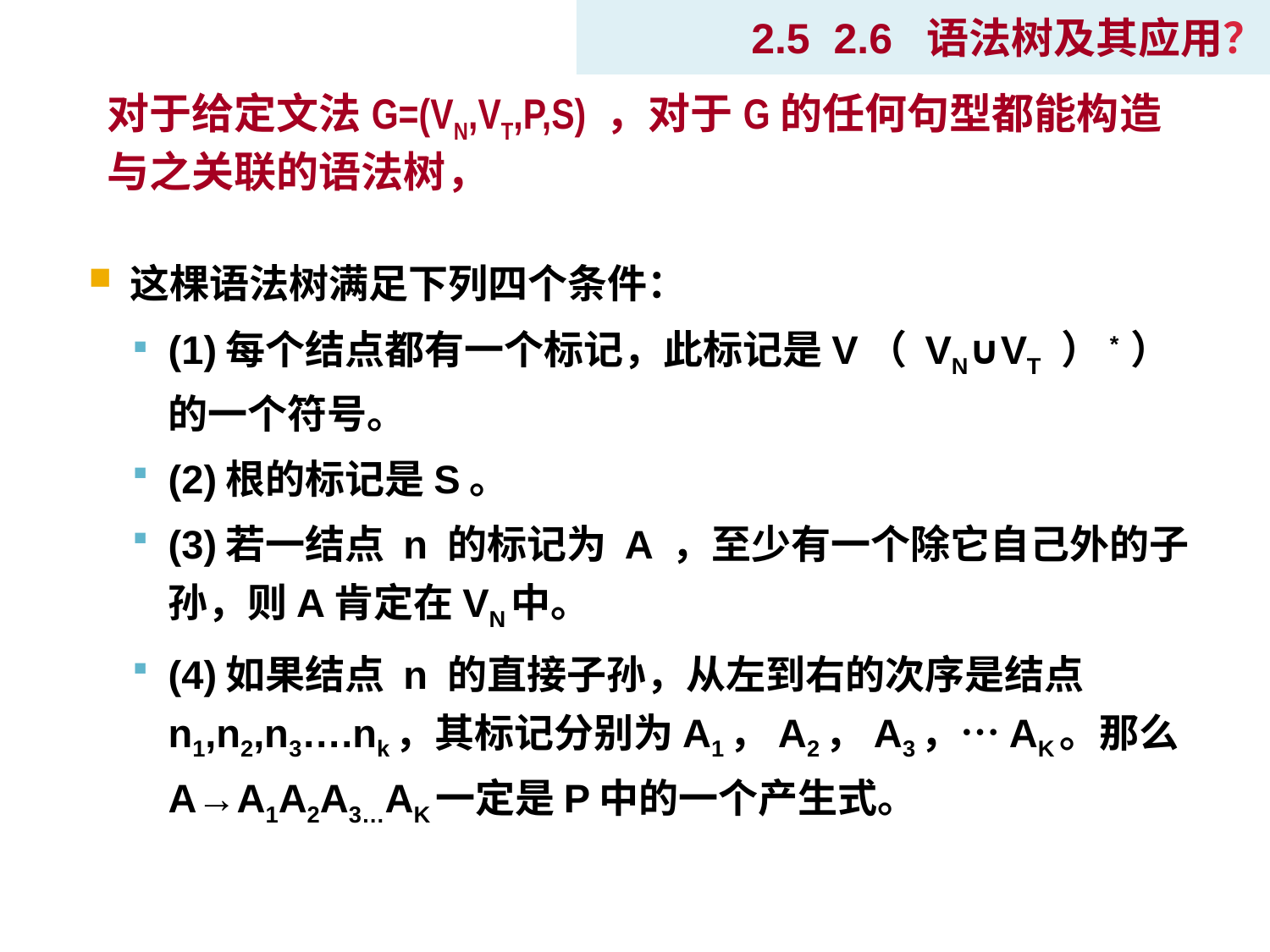

2.5  2.6  语法树及其应用？
对于给定文法G=(VN,VT,P,S) ，对于G的任何句型都能构造与之关联的语法树，
这棵语法树满足下列四个条件：
(1)每个结点都有一个标记，此标记是V（ VN∪VT ）* ）的一个符号。
(2)根的标记是S。
(3)若一结点 n 的标记为 A ，至少有一个除它自己外的子孙，则A肯定在VN中。
(4)如果结点 n 的直接子孙，从左到右的次序是结点n1,n2,n3….nk，其标记分别为A1，A2，A3，…AK。那么A→A1A2A3…AK一定是P中的一个产生式。